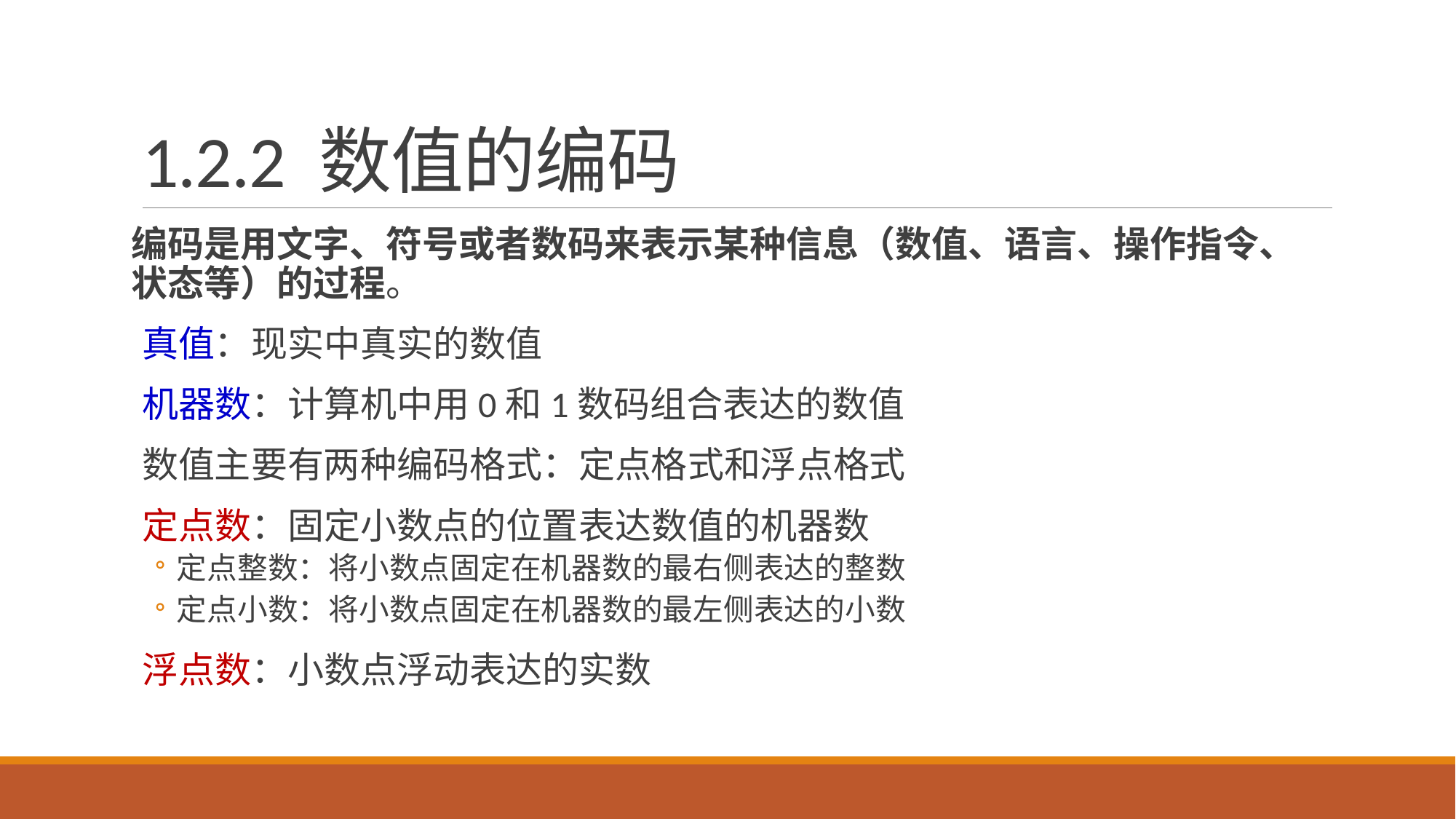

# 1.2.2 数值的编码
编码是用文字、符号或者数码来表示某种信息（数值、语言、操作指令、状态等）的过程。
真值：现实中真实的数值
机器数：计算机中用0和1数码组合表达的数值
数值主要有两种编码格式：定点格式和浮点格式
定点数：固定小数点的位置表达数值的机器数
定点整数：将小数点固定在机器数的最右侧表达的整数
定点小数：将小数点固定在机器数的最左侧表达的小数
浮点数：小数点浮动表达的实数